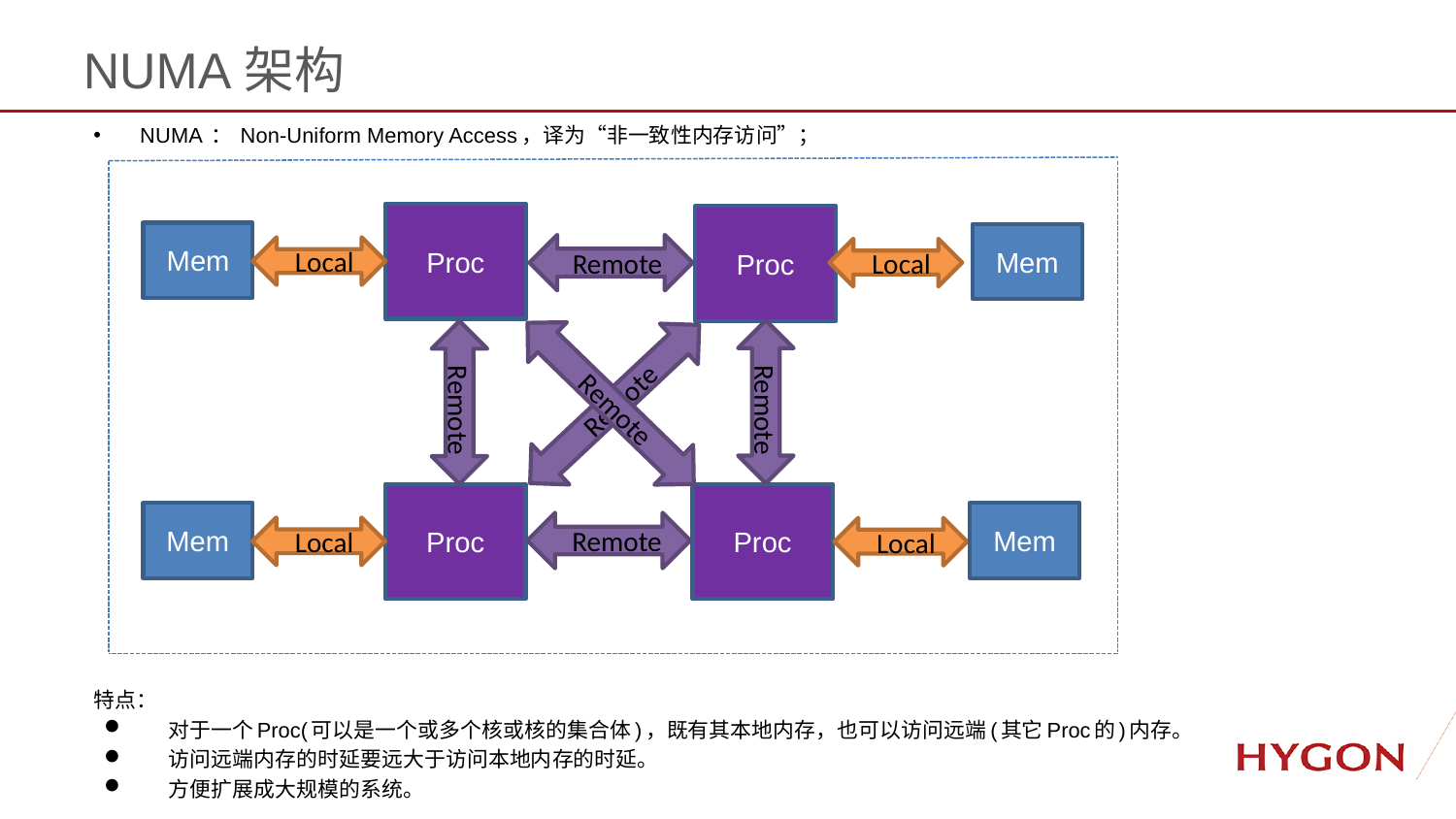

NUMA架构
NUMA ： Non-Uniform Memory Access，译为“非一致性内存访问”；

特点：
对于一个Proc(可以是一个或多个核或核的集合体)，既有其本地内存，也可以访问远端(其它Proc的)内存。
访问远端内存的时延要远大于访问本地内存的时延。
方便扩展成大规模的系统。

Proc
Proc
Mem
Mem
  Remote
  Local
  Local
  Remote
  Remote
  Remote
  Remote
Proc
Proc
Mem
Mem
  Remote
  Local
  Local